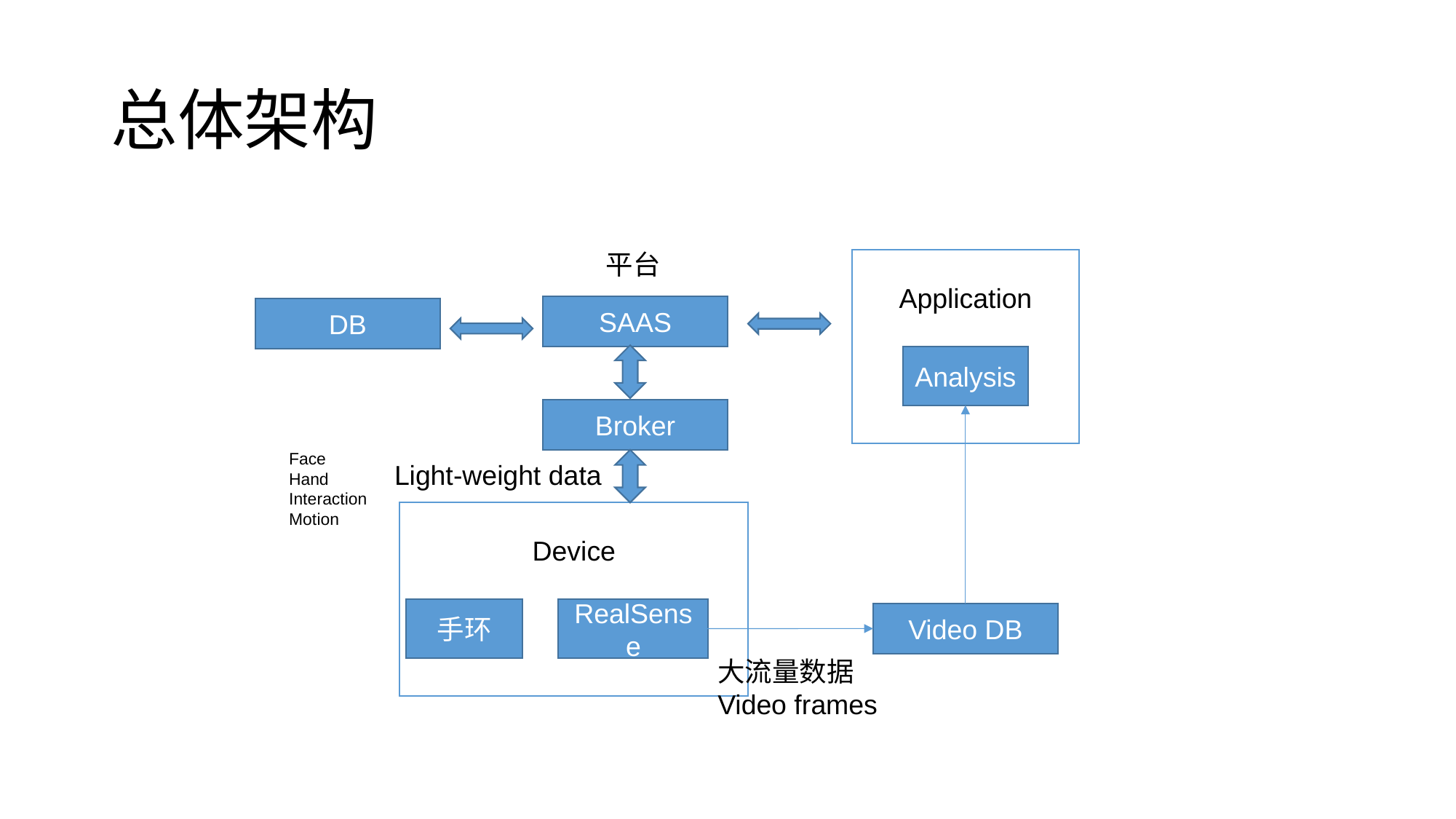

# 总体架构
平台
Application

SAAS
DB

Analysis
Broker
Face
Hand
Interaction
Motion

Light-weight data
Device

手环
RealSense
Video DB
大流量数据
Video frames